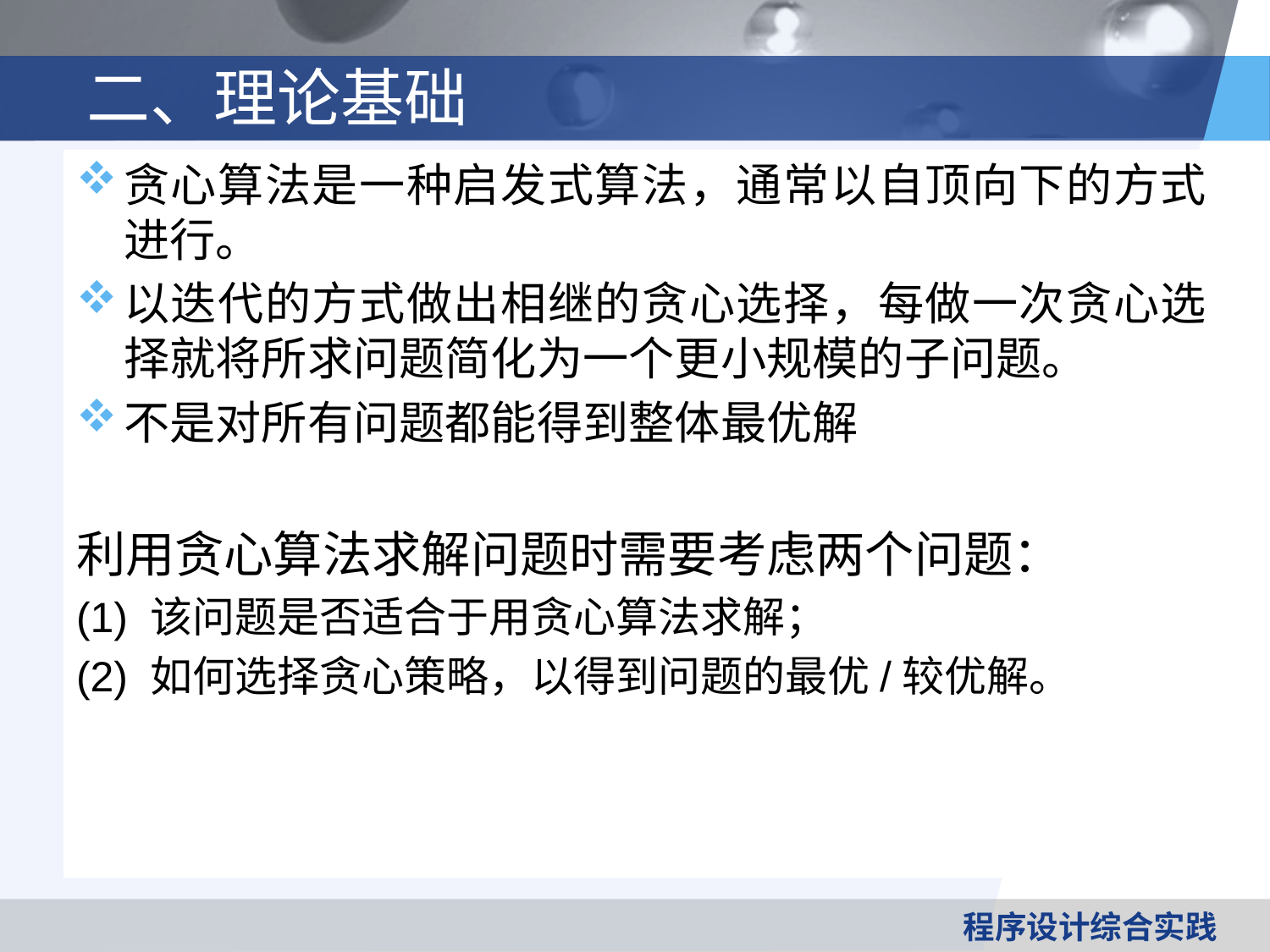

# 二、理论基础
贪心算法是一种启发式算法，通常以自顶向下的方式进行。
以迭代的方式做出相继的贪心选择，每做一次贪心选择就将所求问题简化为一个更小规模的子问题。
不是对所有问题都能得到整体最优解

利用贪心算法求解问题时需要考虑两个问题：
(1) 该问题是否适合于用贪心算法求解；
(2) 如何选择贪心策略，以得到问题的最优/较优解。